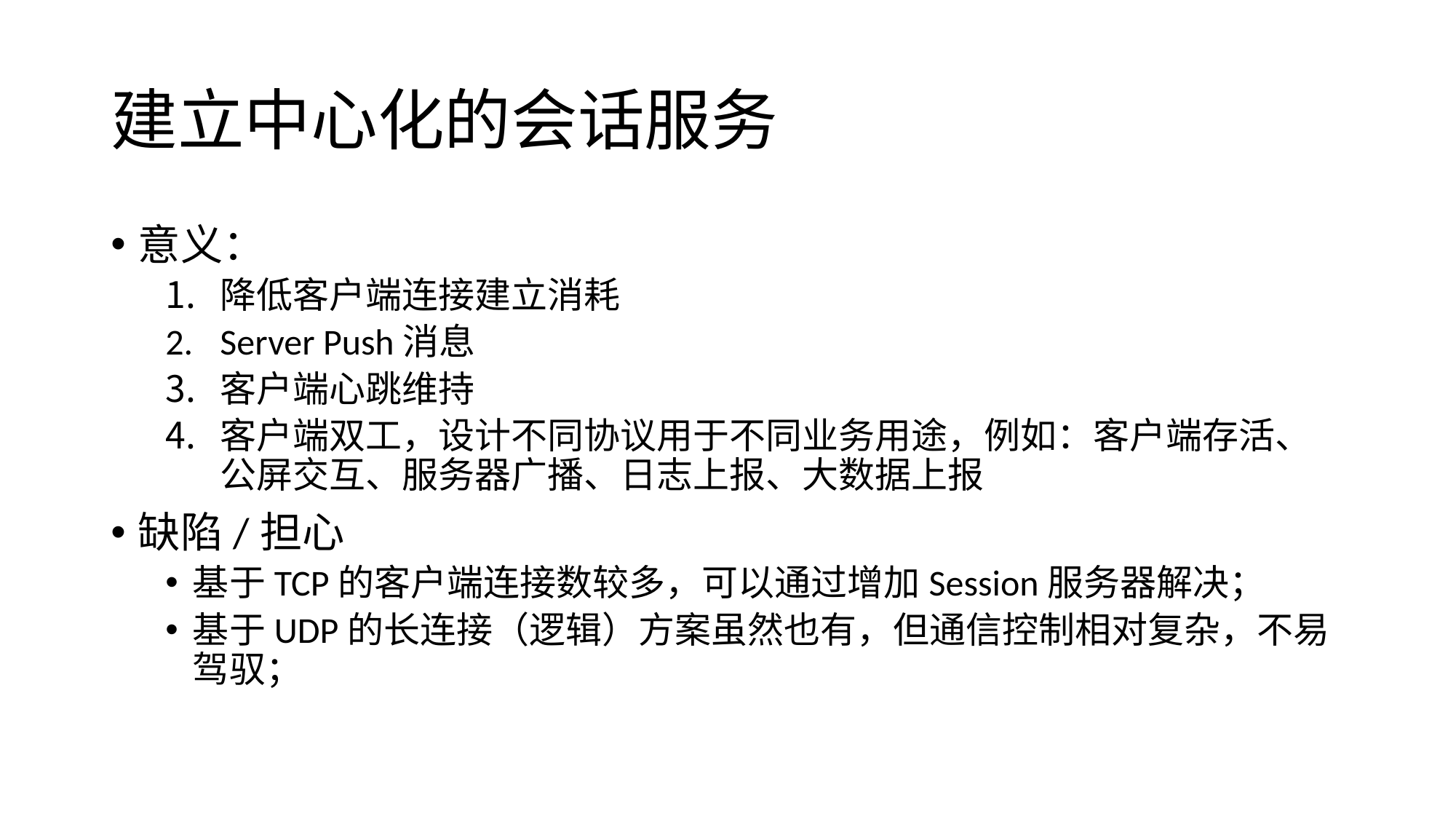

# 建立中心化的会话服务
意义：
降低客户端连接建立消耗
Server Push消息
客户端心跳维持
客户端双工，设计不同协议用于不同业务用途，例如：客户端存活、公屏交互、服务器广播、日志上报、大数据上报
缺陷/担心
基于TCP的客户端连接数较多，可以通过增加Session服务器解决；
基于UDP的长连接（逻辑）方案虽然也有，但通信控制相对复杂，不易驾驭；